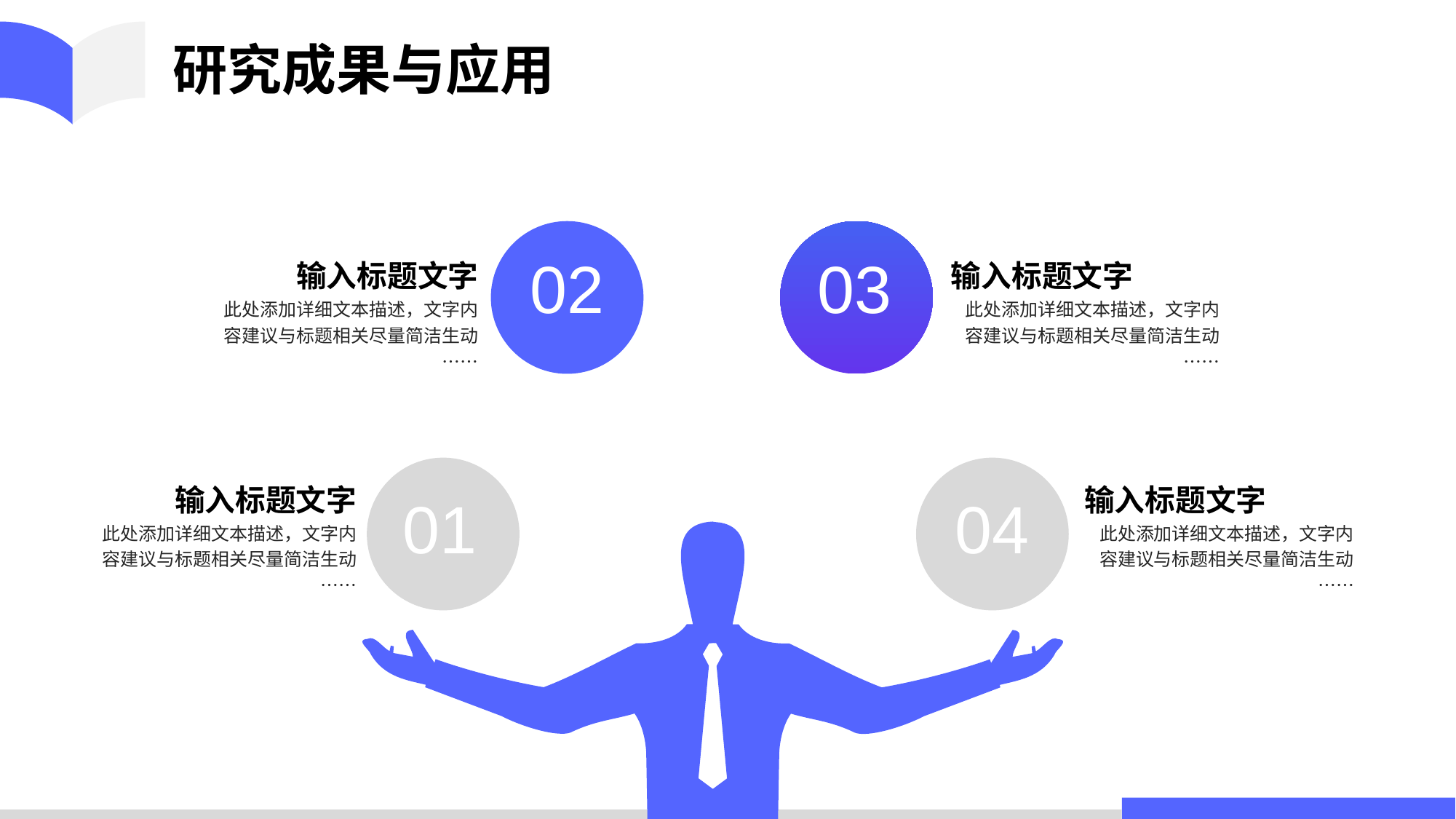

研究成果与应用

02

03
输入标题文字
此处添加详细文本描述，文字内容建议与标题相关尽量简洁生动……
输入标题文字
此处添加详细文本描述，文字内容建议与标题相关尽量简洁生动……

01

04
输入标题文字
此处添加详细文本描述，文字内容建议与标题相关尽量简洁生动……
输入标题文字
此处添加详细文本描述，文字内容建议与标题相关尽量简洁生动……